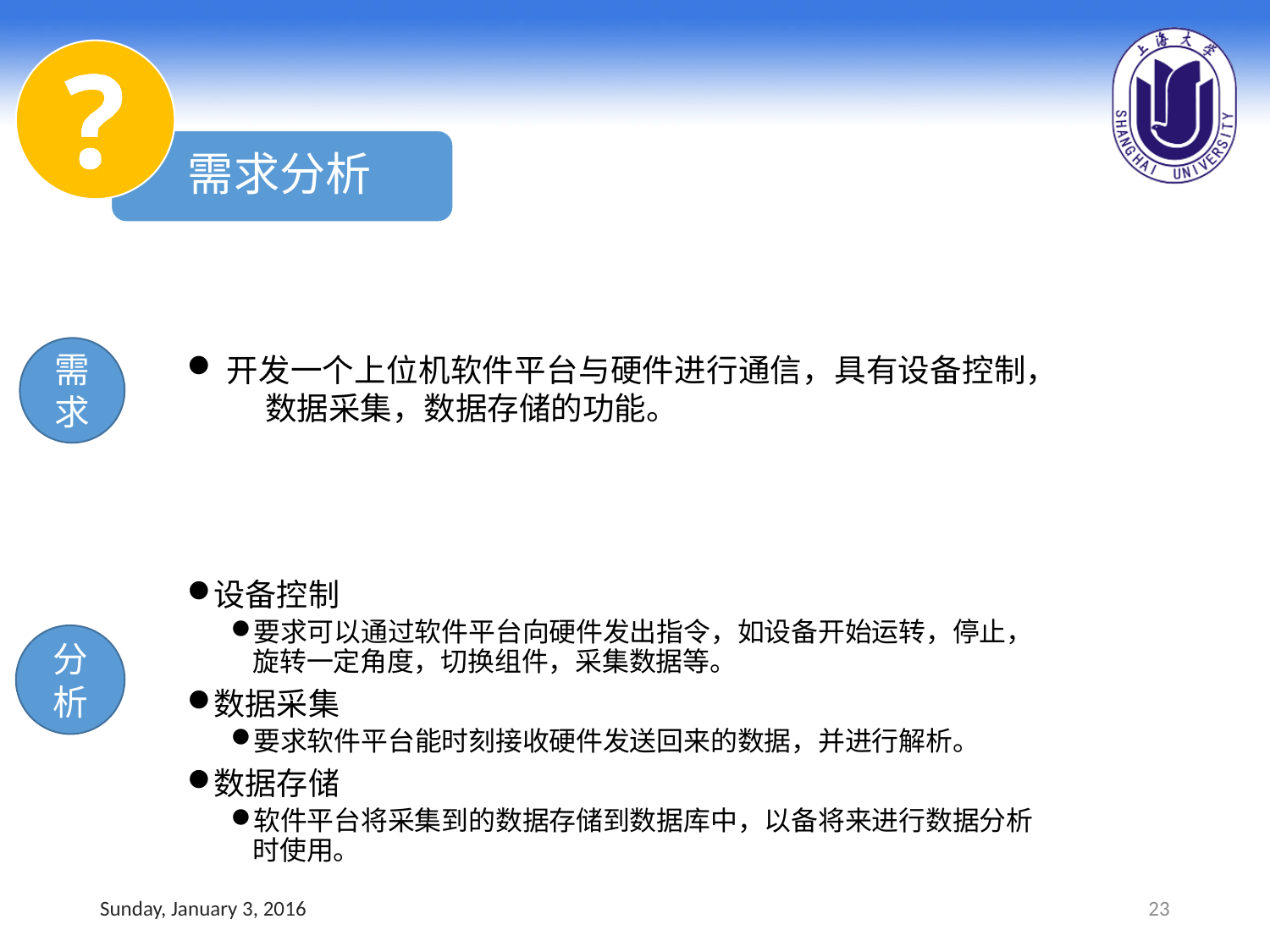

需求分析
需求
开发一个上位机软件平台与硬件进行通信，具有设备控制，	 数据采集，数据存储的功能。
设备控制
要求可以通过软件平台向硬件发出指令，如设备开始运转，停止，旋转一定角度，切换组件，采集数据等。
数据采集
要求软件平台能时刻接收硬件发送回来的数据，并进行解析。
数据存储
软件平台将采集到的数据存储到数据库中，以备将来进行数据分析时使用。
分析
Sunday, January 3, 2016
23